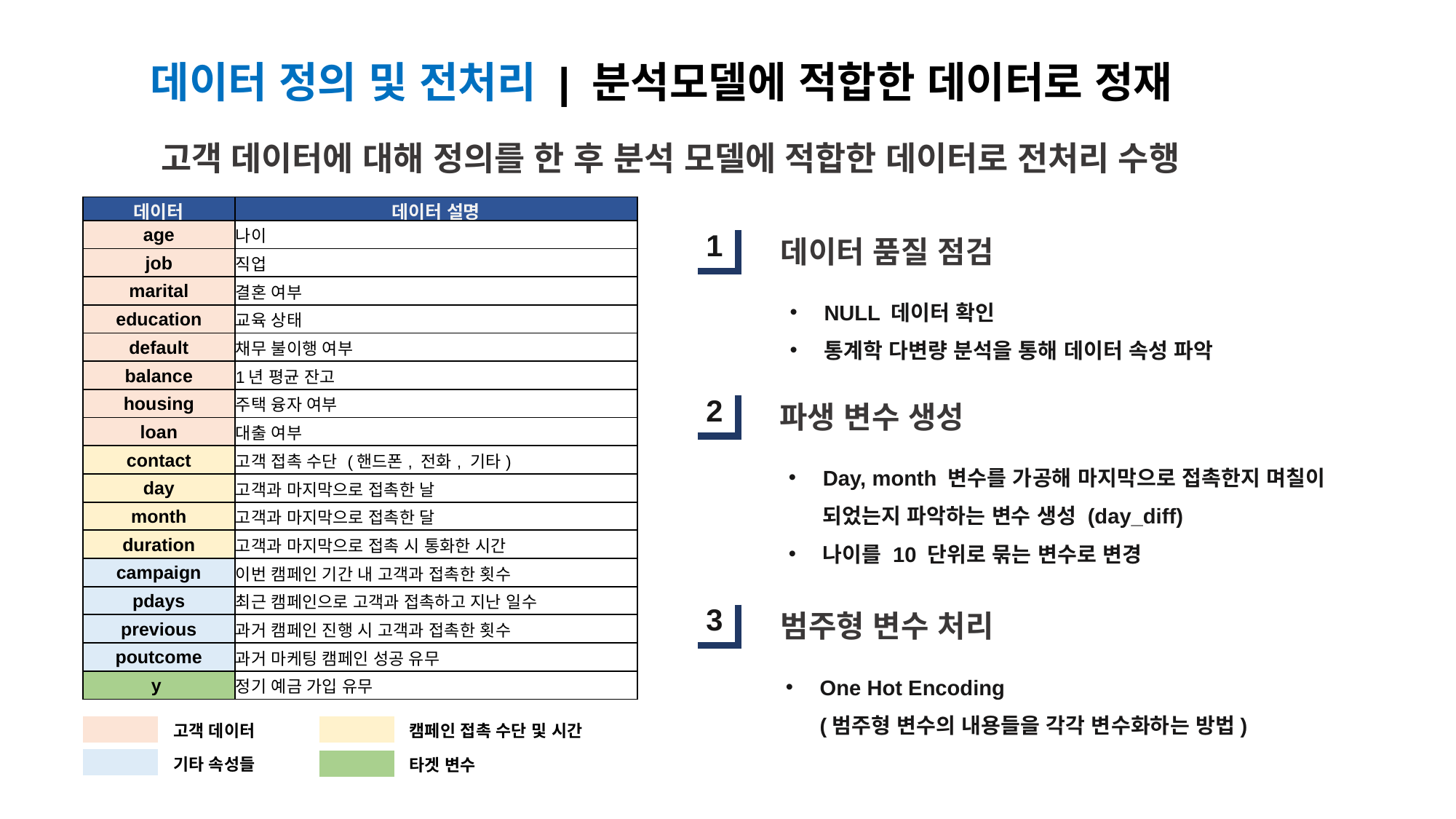

데이터 정의 및 전처리 | 분석모델에 적합한 데이터로 정재
고객 데이터에 대해 정의를 한 후 분석 모델에 적합한 데이터로 전처리 수행
| 데이터 | 데이터 설명 |
| --- | --- |
| age | 나이 |
| job | 직업 |
| marital | 결혼 여부 |
| education | 교육 상태 |
| default | 채무 불이행 여부 |
| balance | 1년 평균 잔고 |
| housing | 주택 융자 여부 |
| loan | 대출 여부 |
| contact | 고객 접촉 수단 (핸드폰, 전화, 기타) |
| day | 고객과 마지막으로 접촉한 날 |
| month | 고객과 마지막으로 접촉한 달 |
| duration | 고객과 마지막으로 접촉 시 통화한 시간 |
| campaign | 이번 캠페인 기간 내 고객과 접촉한 횟수 |
| pdays | 최근 캠페인으로 고객과 접촉하고 지난 일수 |
| previous | 과거 캠페인 진행 시 고객과 접촉한 횟수 |
| poutcome | 과거 마케팅 캠페인 성공 유무 |
| y | 정기 예금 가입 유무 |
1
데이터 품질 점검
NULL 데이터 확인
통계학 다변량 분석을 통해 데이터 속성 파악
2
파생 변수 생성
Day, month 변수를 가공해 마지막으로 접촉한지 며칠이
되었는지 파악하는 변수 생성 (day_diff)
나이를 10 단위로 묶는 변수로 변경

3
범주형 변수 처리
One Hot Encoding
(범주형 변수의 내용들을 각각 변수화하는 방법)
|  | 고객 데이터 |
| --- | --- |
|  | 캠페인 접촉 수단 및 시간 |
| --- | --- |
|  | 기타 속성들 |
| --- | --- |
|  | 타겟 변수 |
| --- | --- |